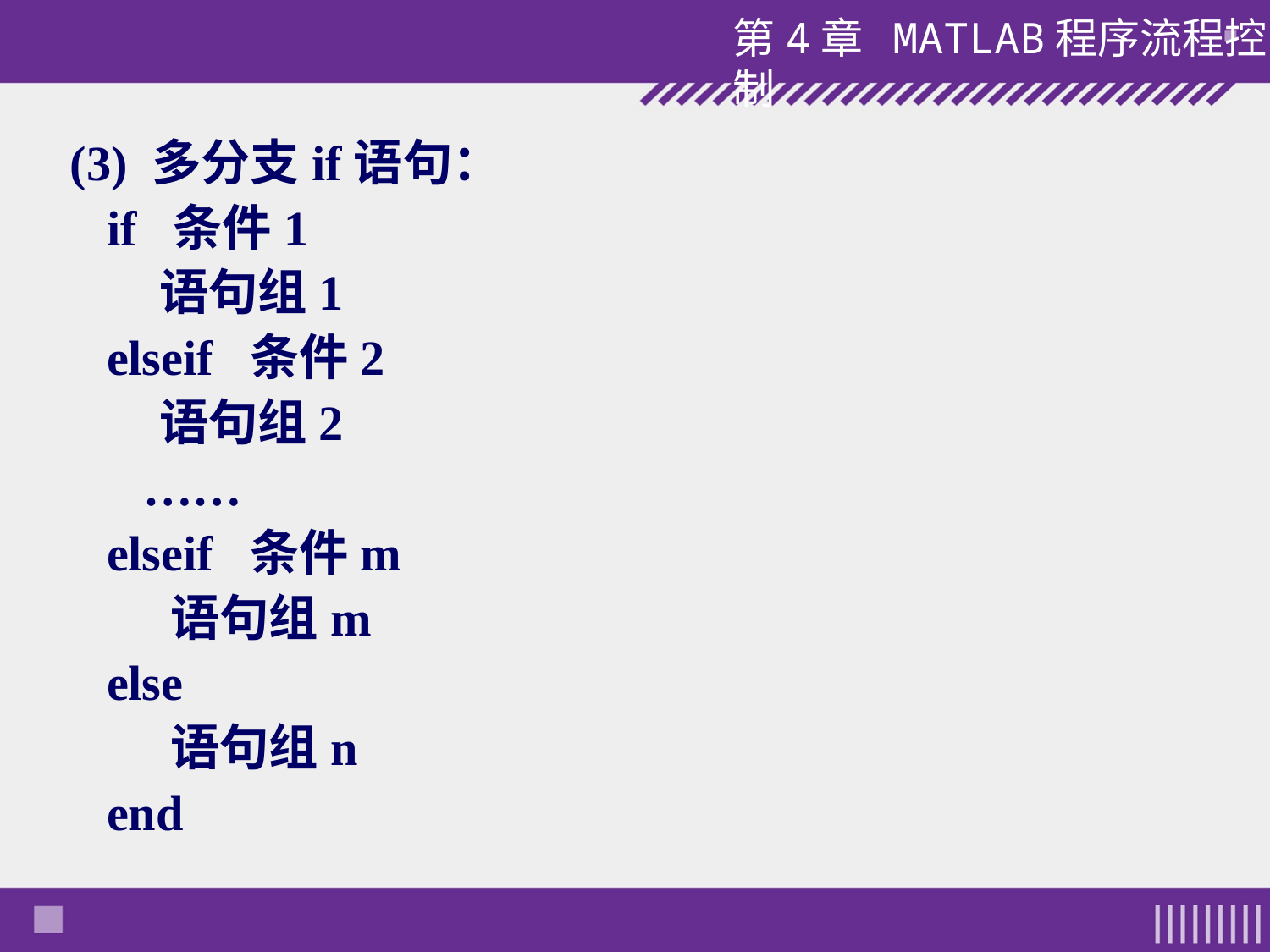

(3) 多分支if语句：
    if  条件1
        语句组1
    elseif  条件2
        语句组2
       ……
    elseif  条件m
         语句组m
    else
         语句组n
    end